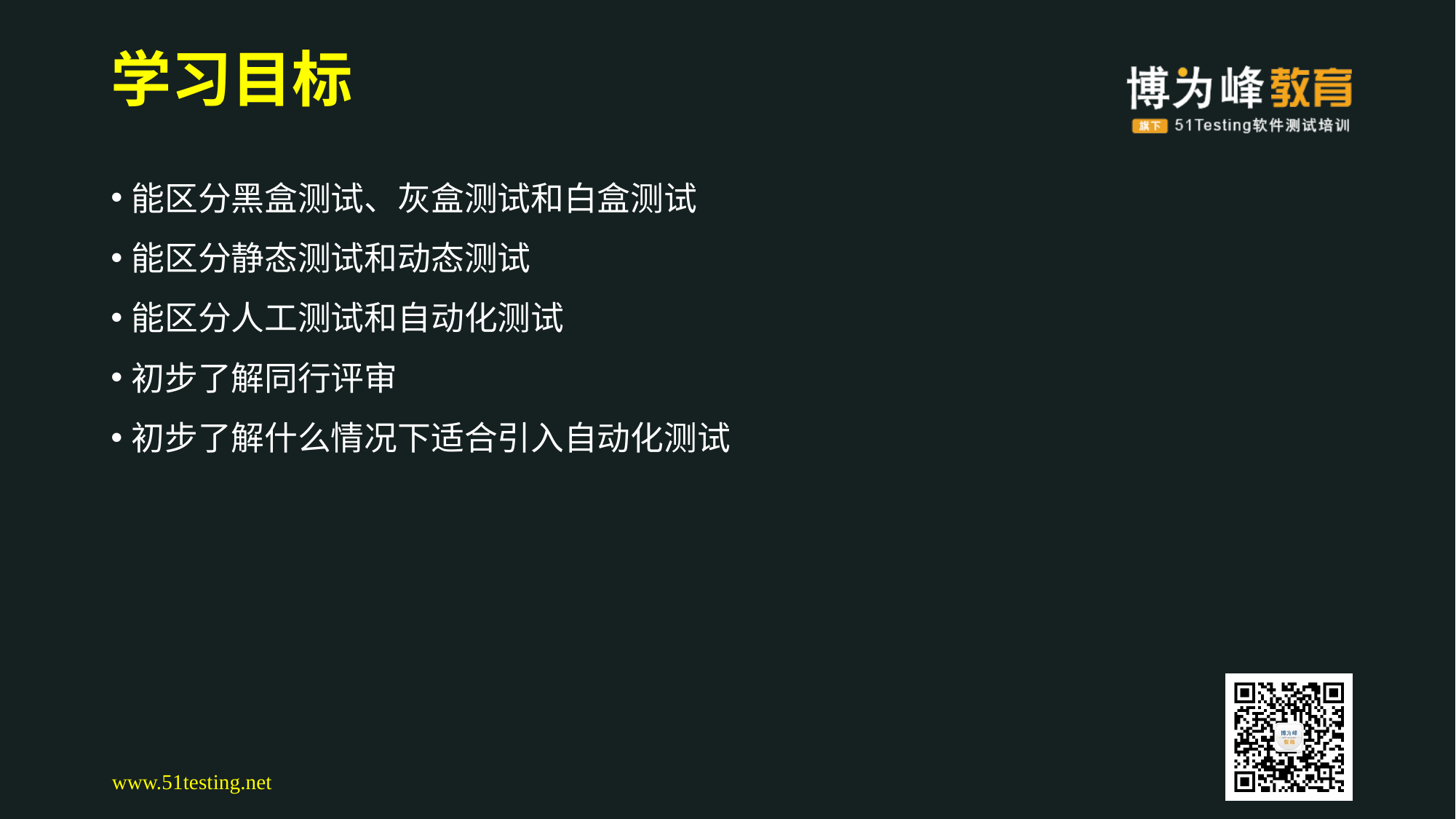

# 学习目标
能区分黑盒测试、灰盒测试和白盒测试
能区分静态测试和动态测试
能区分人工测试和自动化测试
初步了解同行评审
初步了解什么情况下适合引入自动化测试